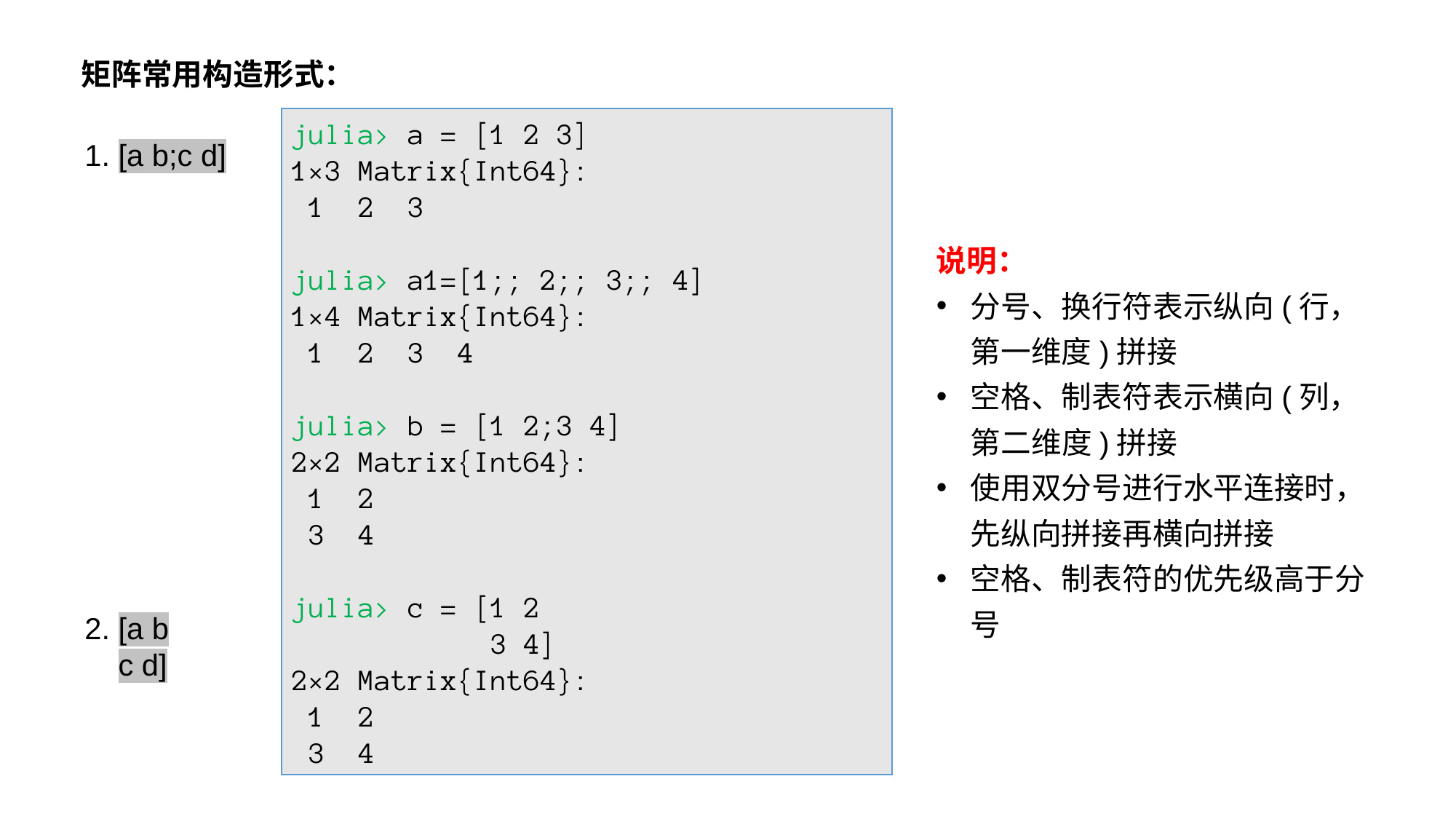

矩阵常用构造形式：
julia> a = [1 2 3]
1×3 Matrix{Int64}:
 1  2  3

julia> a1=[1;; 2;; 3;; 4]
1×4 Matrix{Int64}:
 1  2  3  4

julia> b = [1 2;3 4]
2×2 Matrix{Int64}:
 1  2
 3  4

julia> c = [1 2
            3 4]
2×2 Matrix{Int64}:
 1  2
 3  4
 1. [a b;c d]

 2. [a b
     c d]
说明：
分号、换行符表示纵向(行，第一维度)拼接
空格、制表符表示横向(列，第二维度)拼接
使用双分号进行水平连接时，先纵向拼接再横向拼接
空格、制表符的优先级高于分号